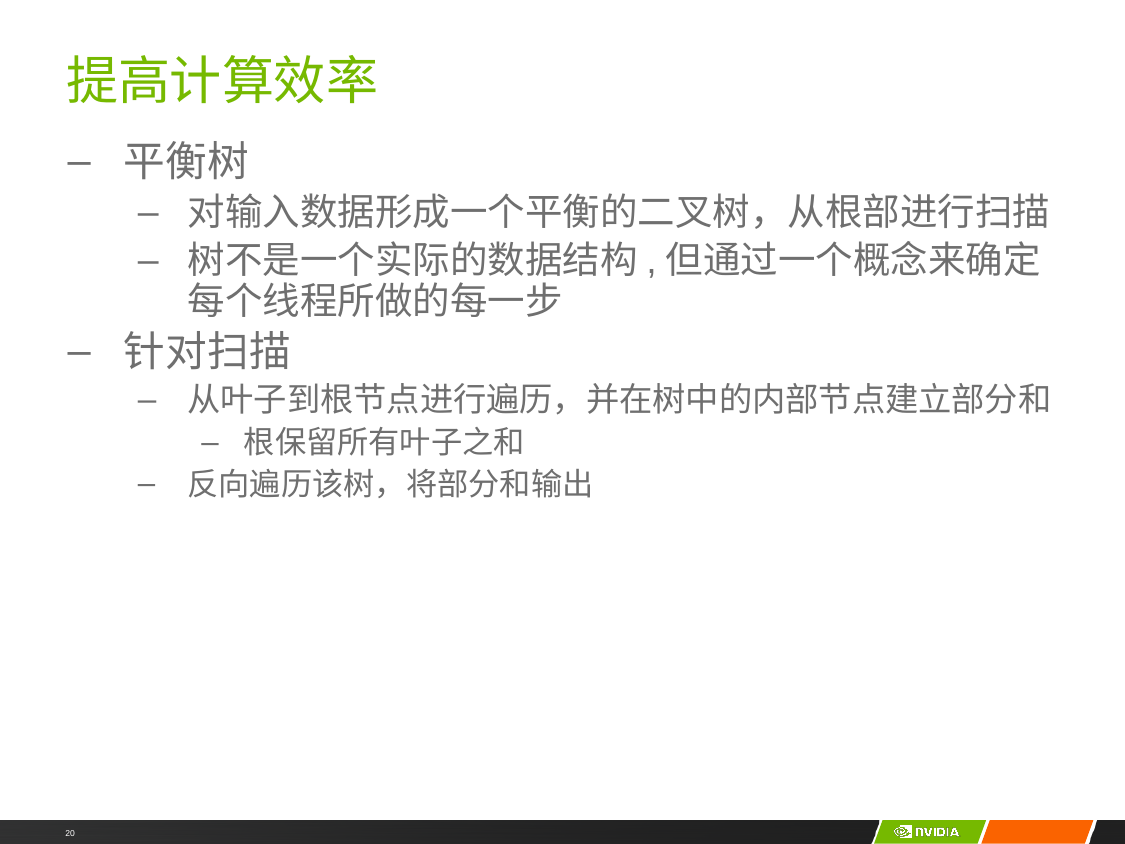

# 提高计算效率
平衡树
对输入数据形成一个平衡的二叉树，从根部进行扫描
树不是一个实际的数据结构,但通过一个概念来确定每个线程所做的每一步
针对扫描
从叶子到根节点进行遍历，并在树中的内部节点建立部分和
根保留所有叶子之和
反向遍历该树，将部分和输出
20